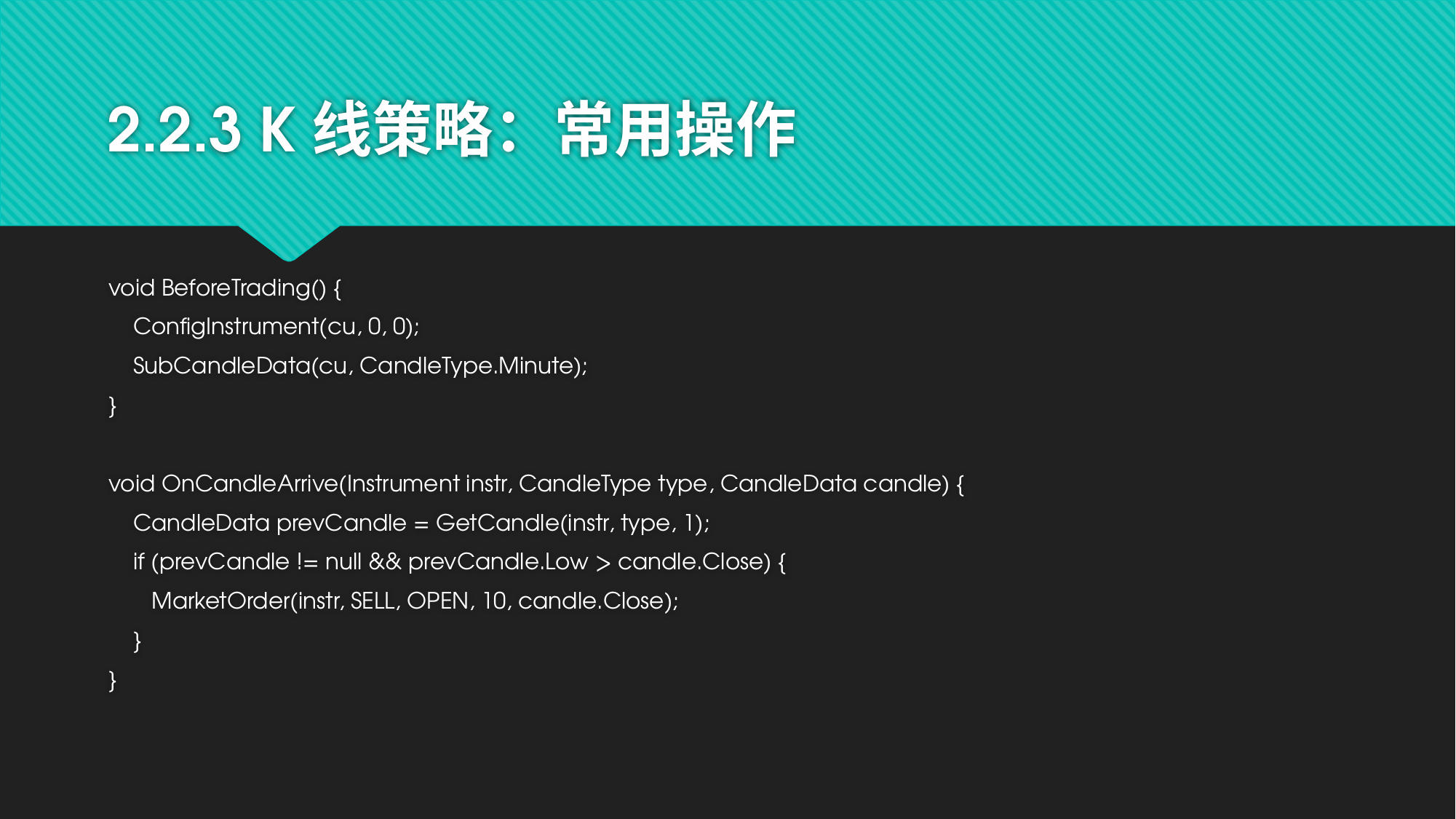

# 2.2.3 K线策略：常用操作
void BeforeTrading() {
    ConfigInstrument(cu, 0, 0);
    SubCandleData(cu, CandleType.Minute);
}

void OnCandleArrive(Instrument instr, CandleType type, CandleData candle) {
    CandleData prevCandle = GetCandle(instr, type, 1);
    if (prevCandle != null && prevCandle.Low > candle.Close) {
       MarketOrder(instr, SELL, OPEN, 10, candle.Close);
    }
}